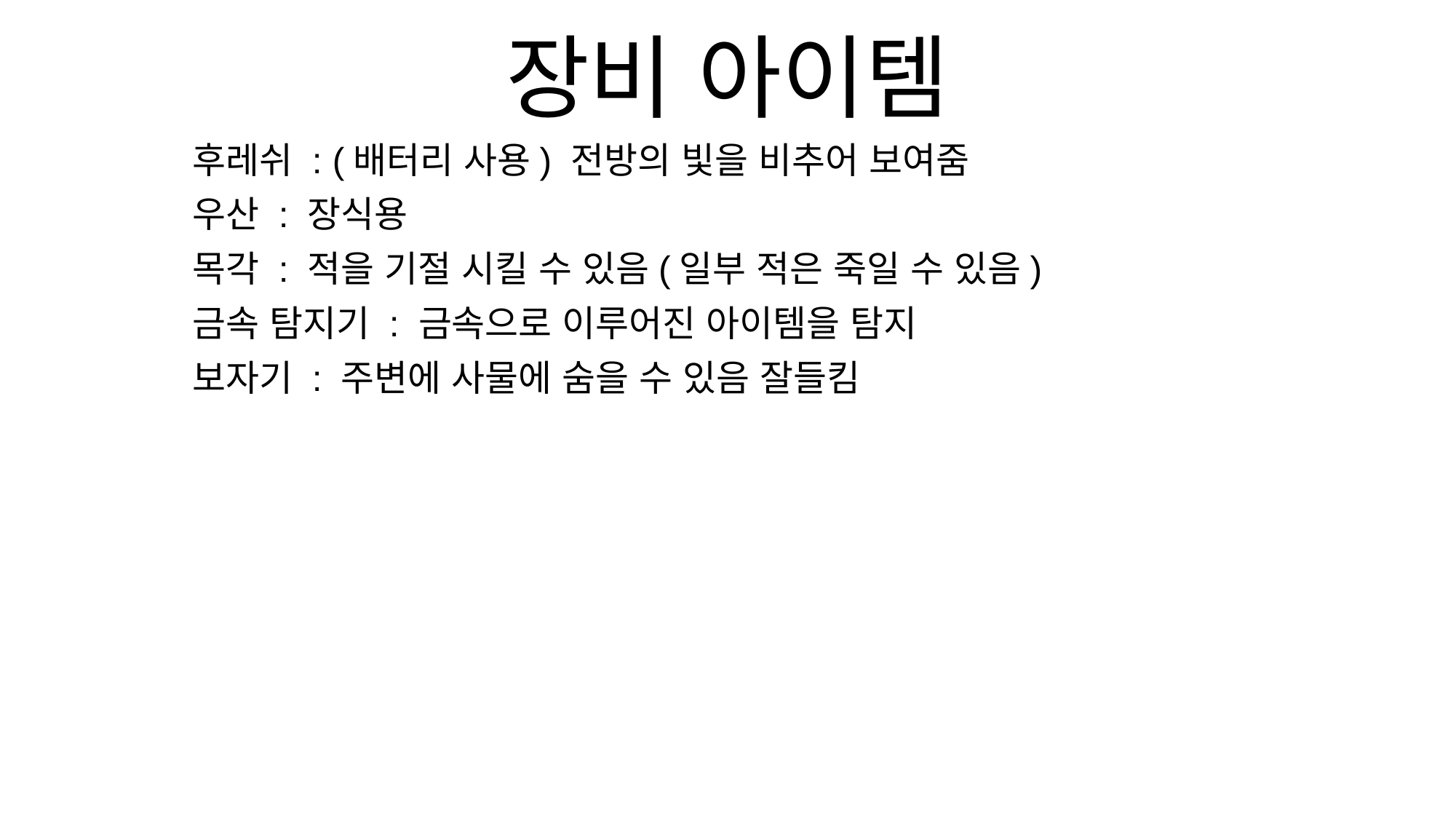

# 장비 아이템
후레쉬 : (배터리 사용) 전방의 빛을 비추어 보여줌
우산 : 장식용
목각 : 적을 기절 시킬 수 있음(일부 적은 죽일 수 있음)
금속 탐지기 : 금속으로 이루어진 아이템을 탐지
보자기 : 주변에 사물에 숨을 수 있음 잘들킴